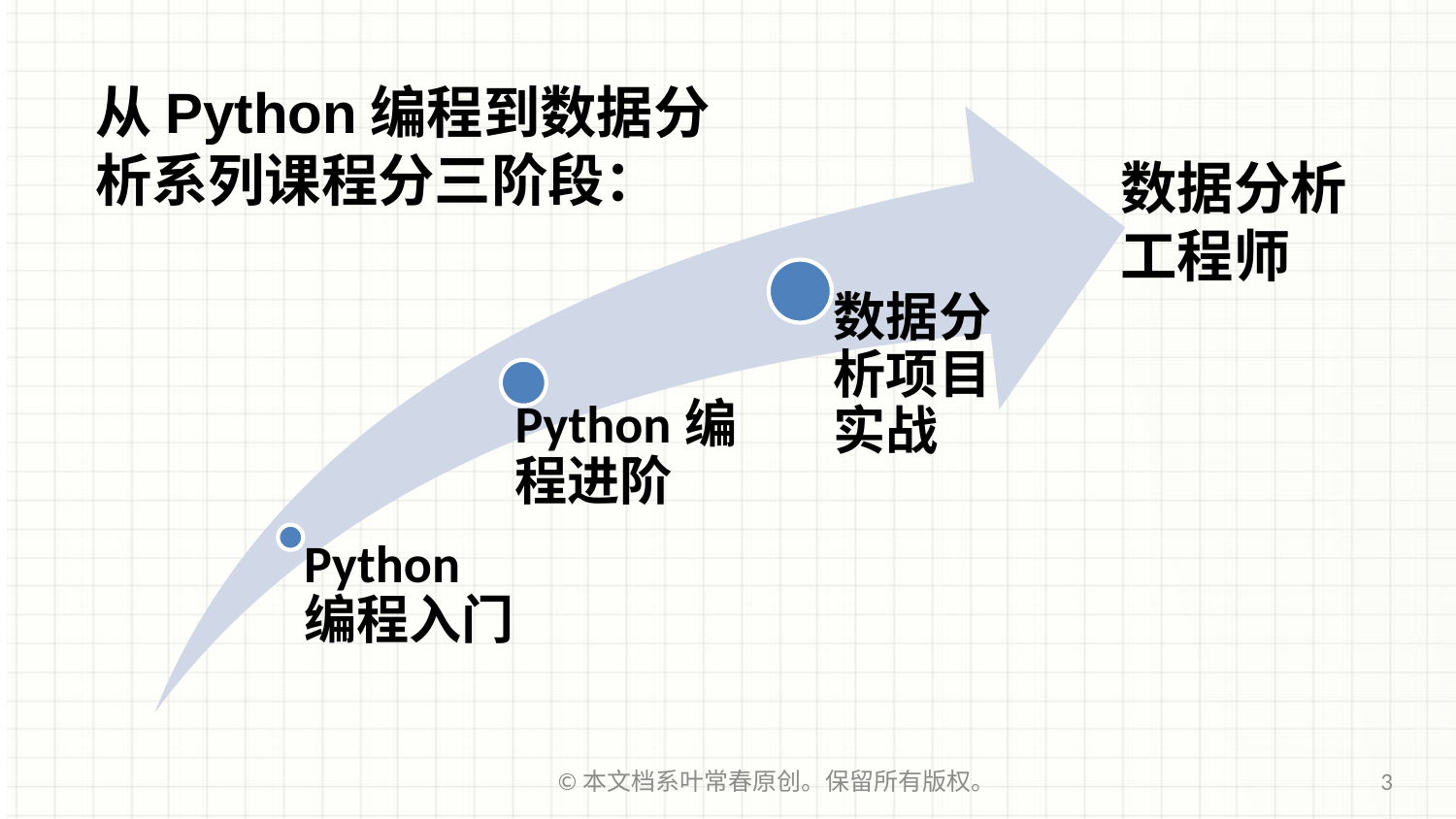

从Python编程到数据分析系列课程分三阶段：
Python编程入门
Python编程进阶
数据分析项目实战
数据分析工程师
©本文档系叶常春原创。保留所有版权。
3